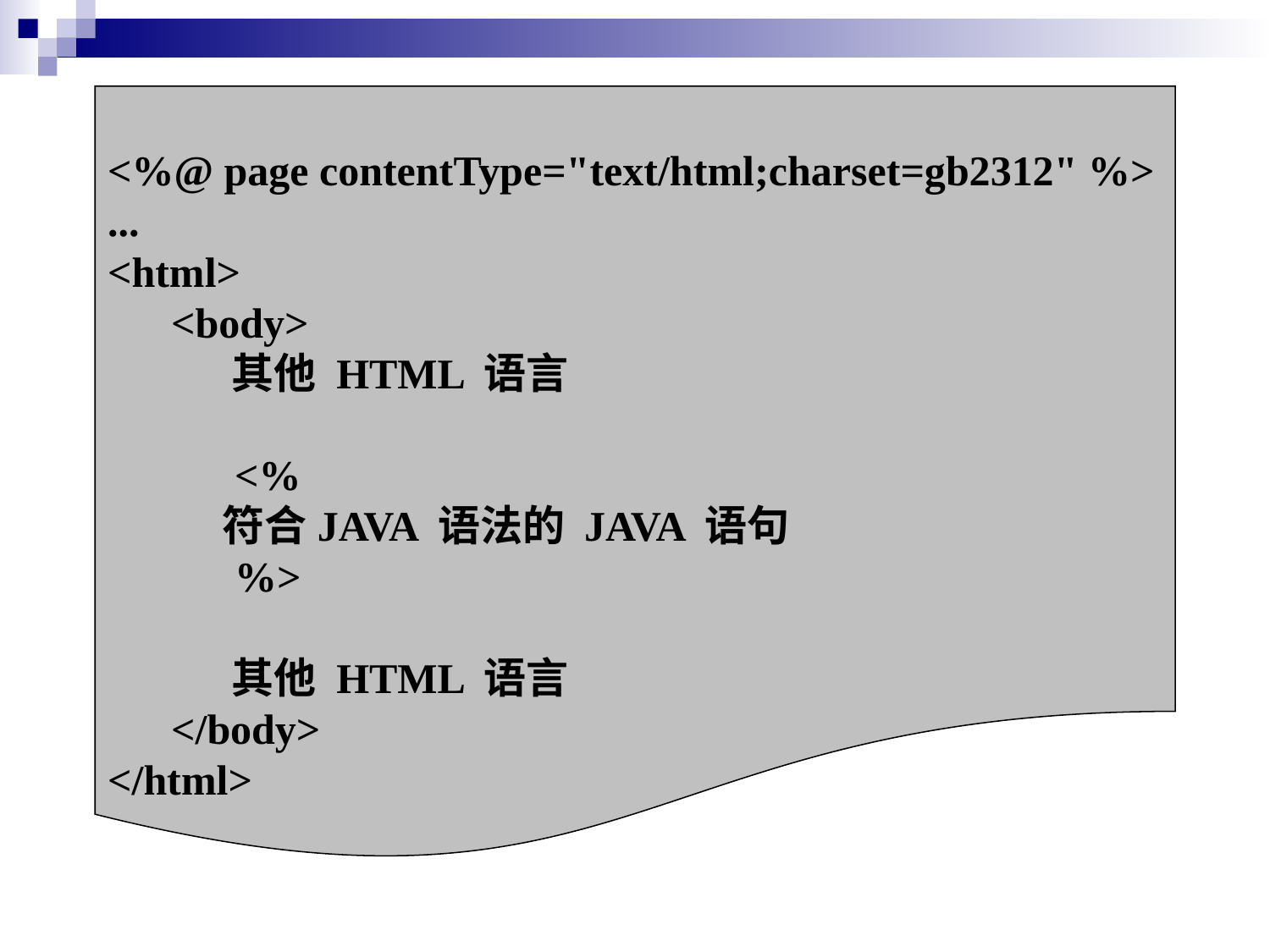

<%@ page contentType="text/html;charset=gb2312" %>
...
<html>
      <body>
            其他 HTML 语言

            <%
           符合JAVA 语法的 JAVA 语句
            %>

            其他 HTML 语言
      </body>
</html>
5